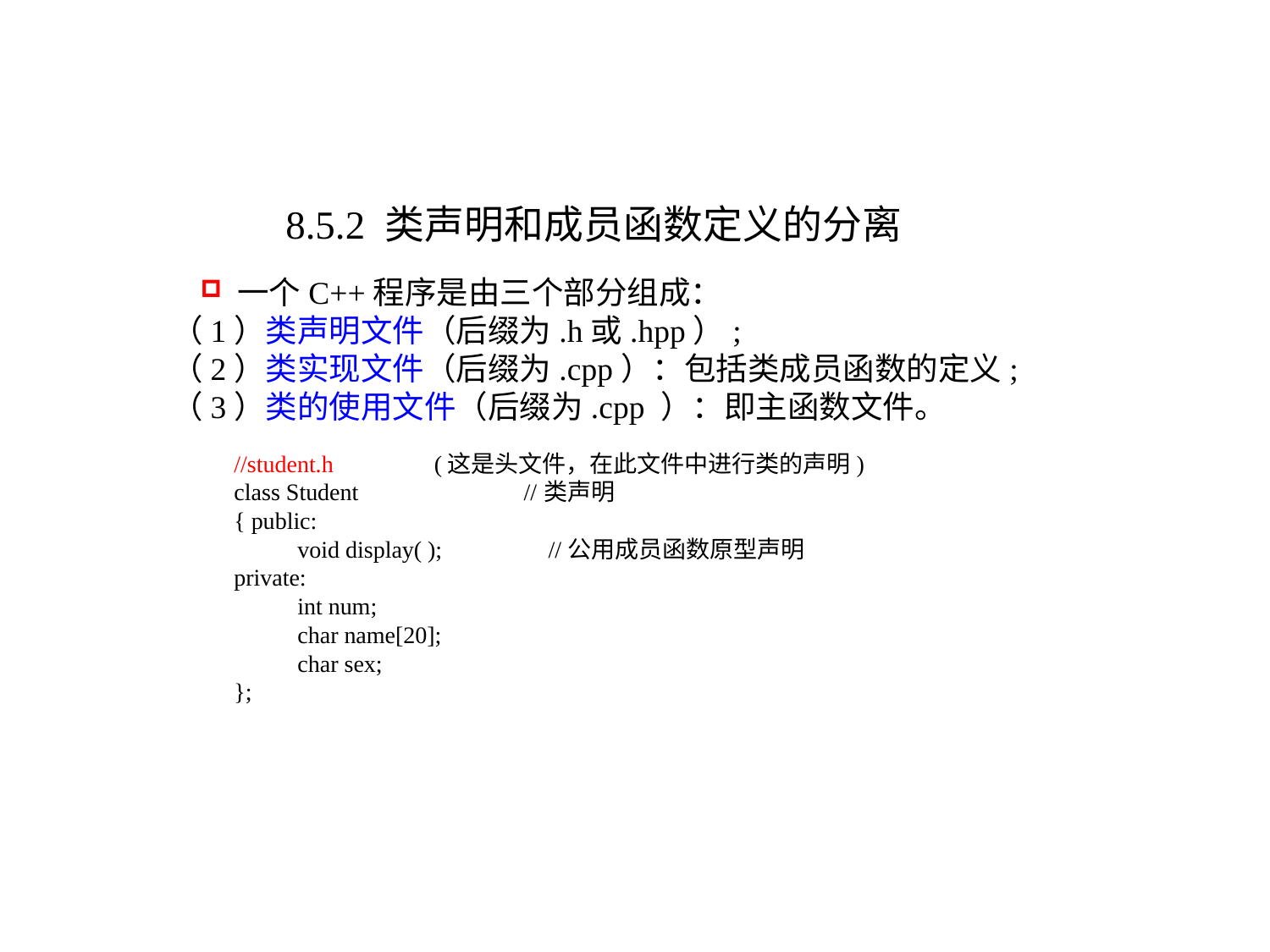

8.5.2 类声明和成员函数定义的分离
 一个C++程序是由三个部分组成：
（1）类声明文件（后缀为.h或.hpp）;
（2）类实现文件（后缀为.cpp）：包括类成员函数的定义;
（3）类的使用文件（后缀为.cpp ）：即主函数文件。
//student.h                 (这是头文件，在此文件中进行类的声明)
class Student                            //类声明
{ public:
void display( );                  //公用成员函数原型声明
private:
int num;
char name[20];
char sex;
};